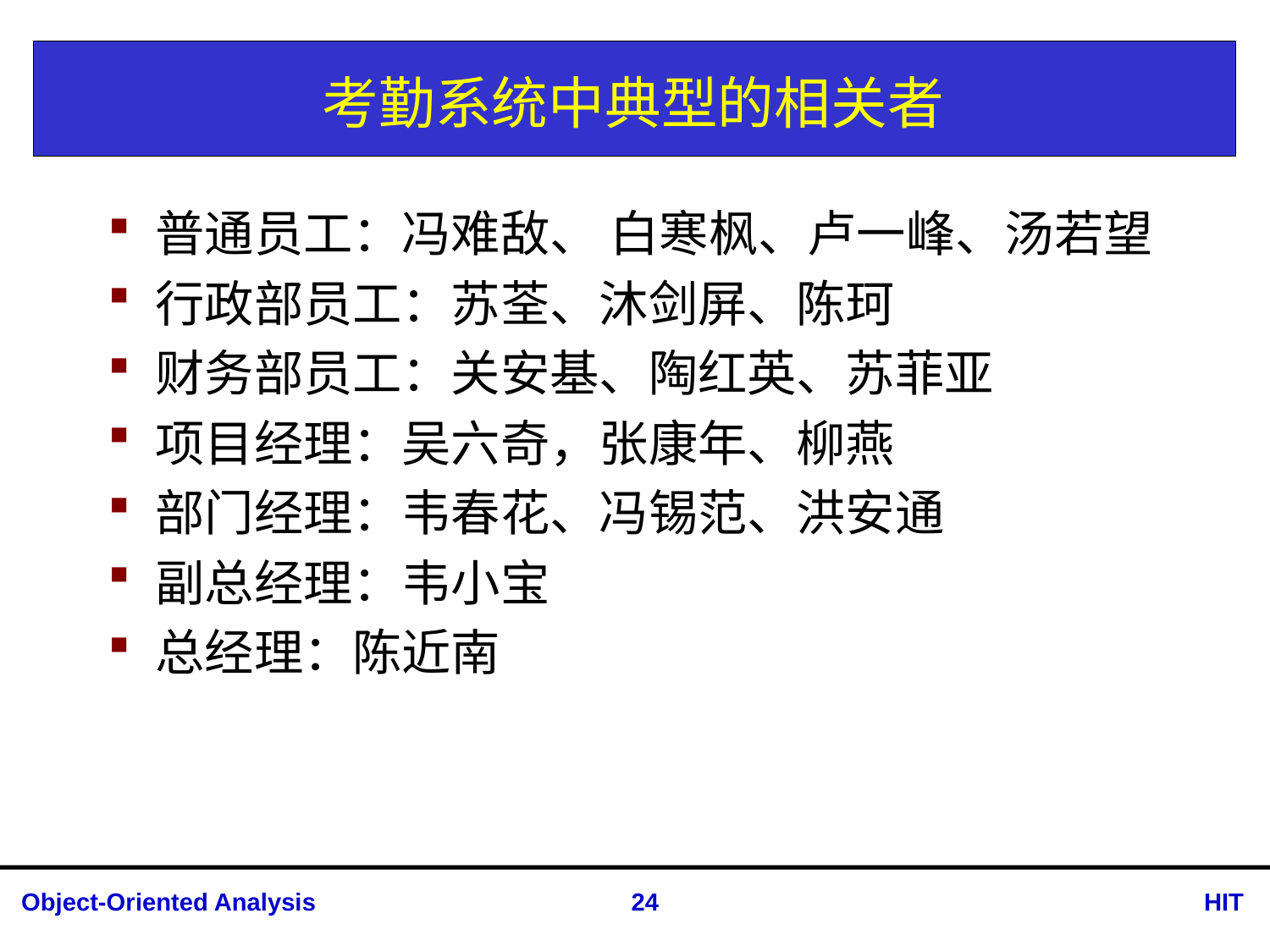

# 考勤系统中典型的相关者
普通员工：冯难敌、 白寒枫、卢一峰、汤若望
行政部员工：苏荃、沐剑屏、陈珂
财务部员工：关安基、陶红英、苏菲亚
项目经理：吴六奇，张康年、柳燕
部门经理：韦春花、冯锡范、洪安通
副总经理：韦小宝
总经理：陈近南